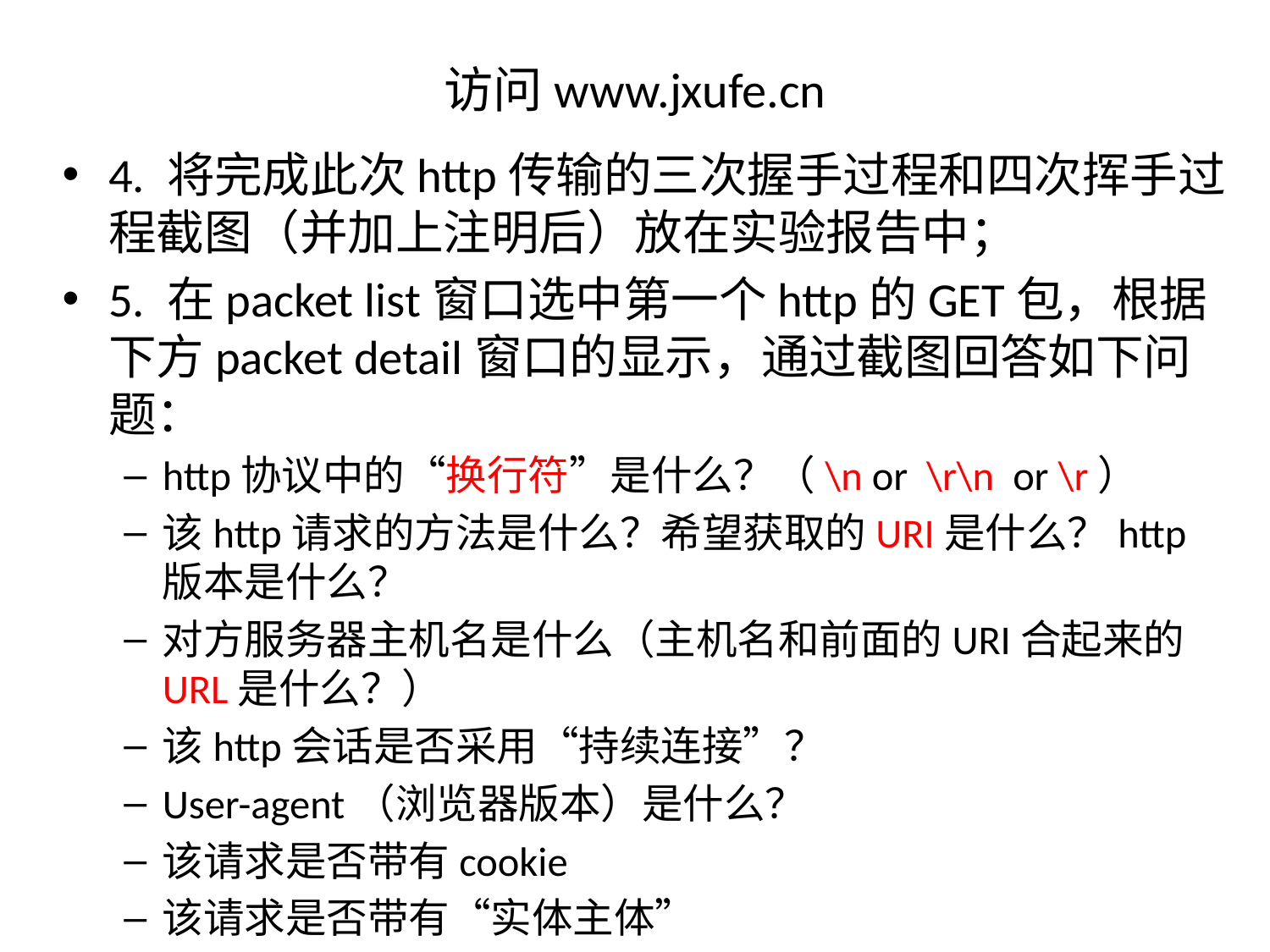

# 访问www.jxufe.cn
4. 将完成此次http传输的三次握手过程和四次挥手过程截图（并加上注明后）放在实验报告中；
5. 在packet list窗口选中第一个http的GET包，根据下方packet detail窗口的显示，通过截图回答如下问题：
http协议中的“换行符”是什么？（\n or  \r\n  or \r）
该http请求的方法是什么？希望获取的URI是什么？http版本是什么？
对方服务器主机名是什么（主机名和前面的URI合起来的URL是什么？）
该http会话是否采用“持续连接”？
User-agent（浏览器版本）是什么？
该请求是否带有cookie
该请求是否带有“实体主体”